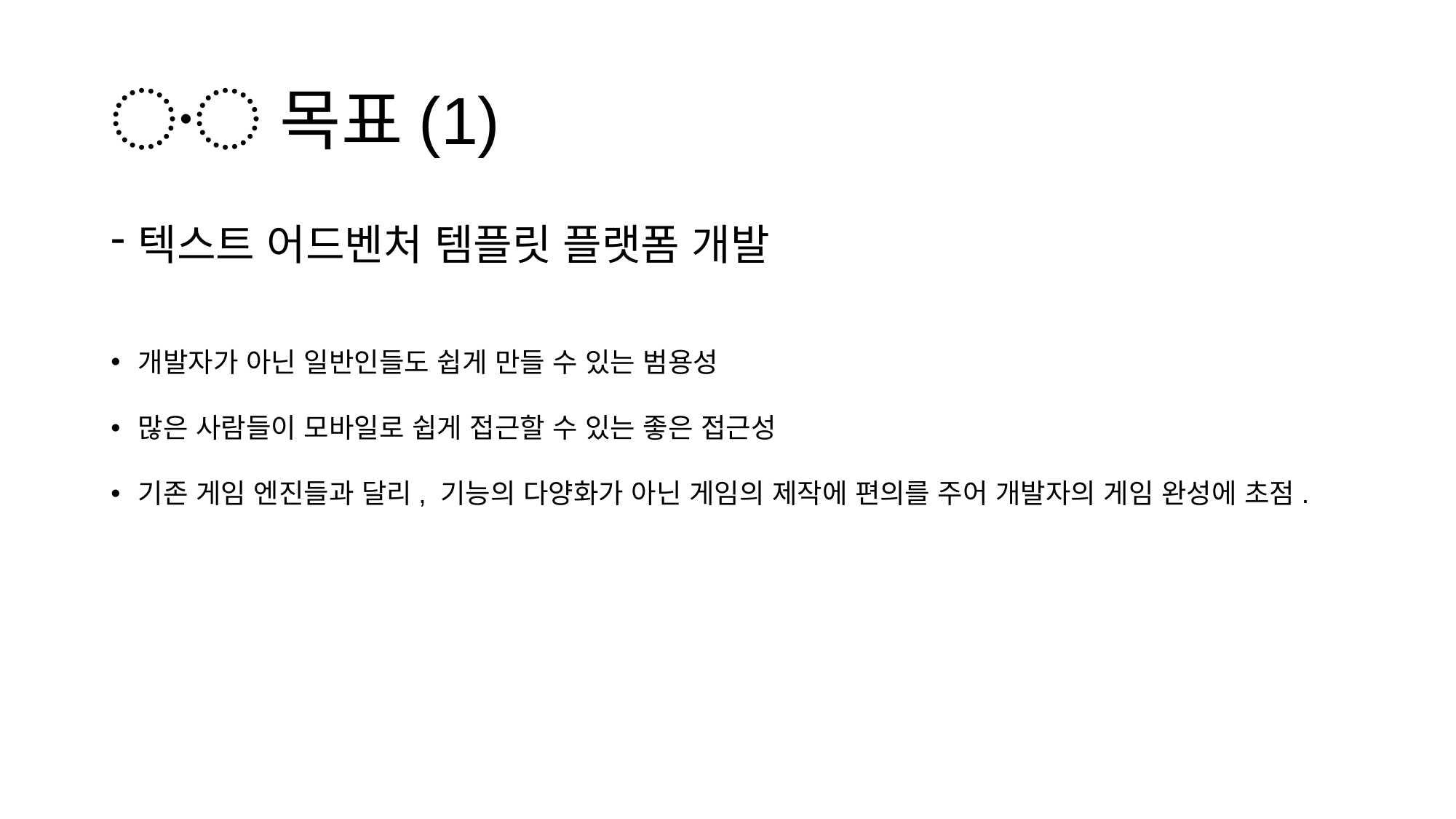

# 〮 목표(1)
텍스트 어드벤처 템플릿 플랫폼 개발

개발자가 아닌 일반인들도 쉽게 만들 수 있는 범용성
많은 사람들이 모바일로 쉽게 접근할 수 있는 좋은 접근성
기존 게임 엔진들과 달리, 기능의 다양화가 아닌 게임의 제작에 편의를 주어 개발자의 게임 완성에 초점.